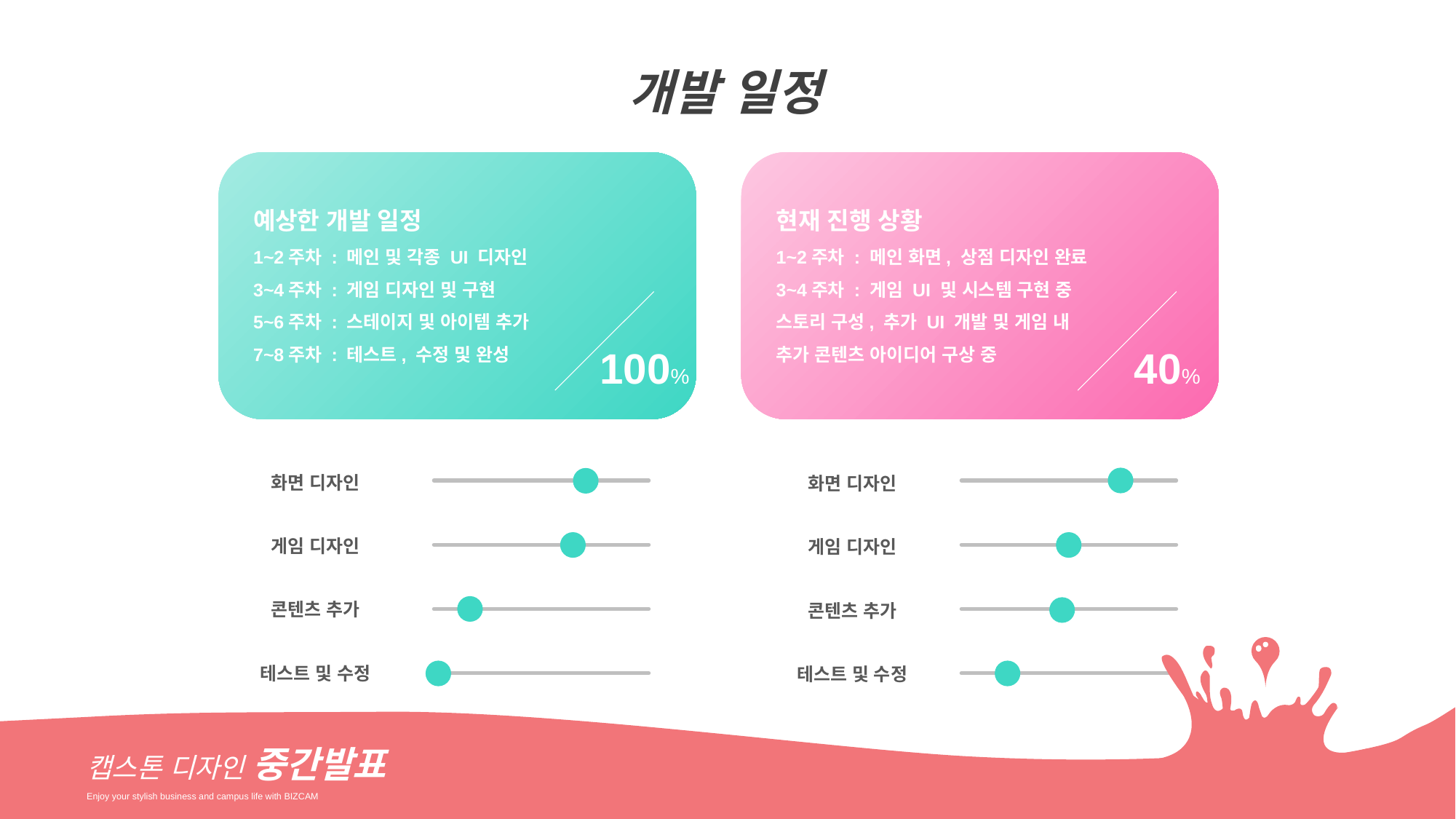

개발 일정

예상한 개발 일정
1~2주차 : 메인 및 각종 UI 디자인
3~4주차 : 게임 디자인 및 구현
5~6주차 : 스테이지 및 아이템 추가
7~8주차 : 테스트, 수정 및 완성
현재 진행 상황
1~2주차 : 메인 화면, 상점 디자인 완료
3~4주차 : 게임 UI 및 시스템 구현 중
스토리 구성, 추가 UI 개발 및 게임 내
추가 콘텐츠 아이디어 구상 중
100%
40%
화면 디자인
화면 디자인

게임 디자인
게임 디자인

콘텐츠 추가
콘텐츠 추가

테스트 및 수정
테스트 및 수정

캡스톤 디자인 중간발표
Enjoy your stylish business and campus life with BIZCAM